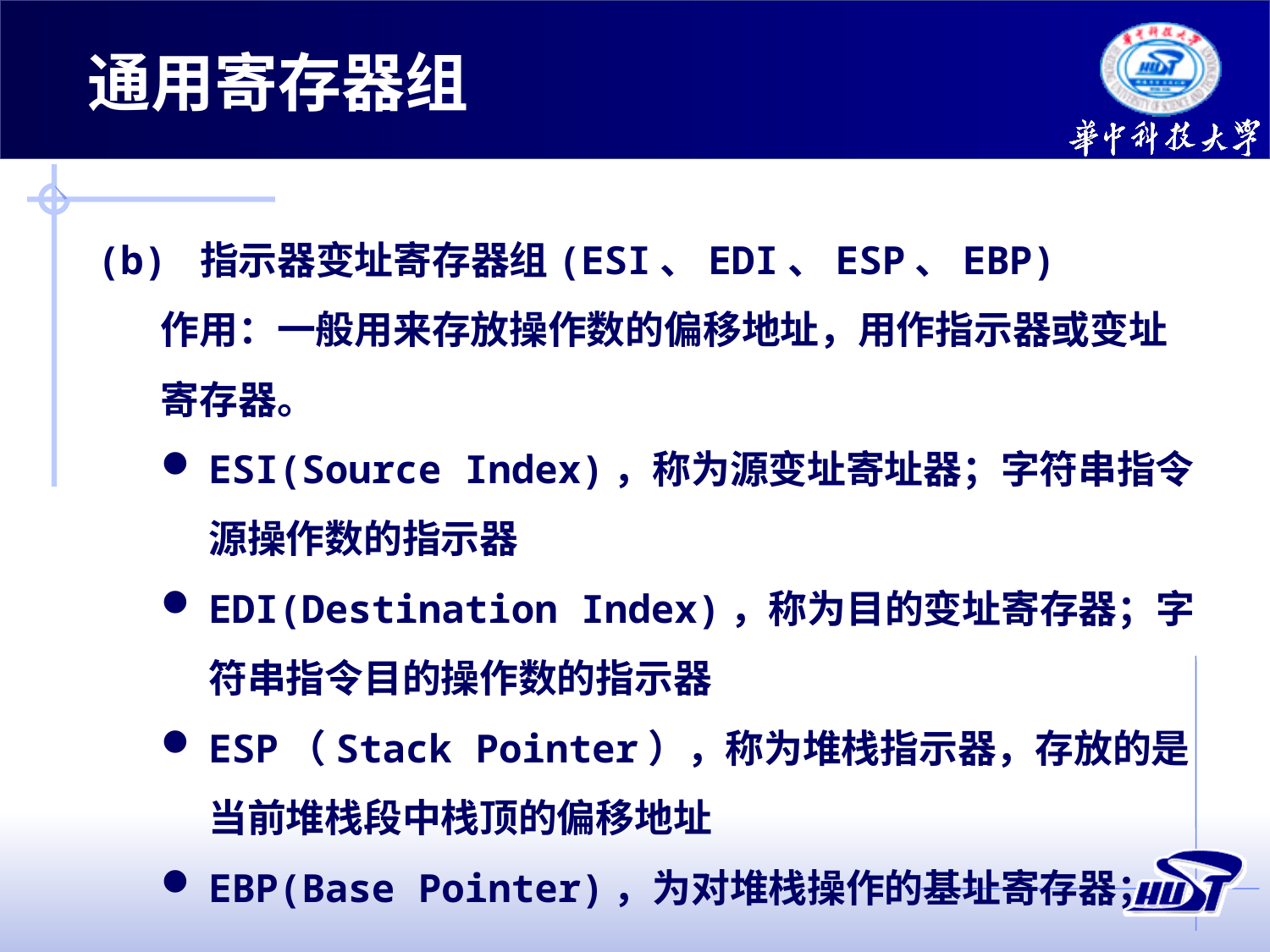

通用寄存器组
(b) 指示器变址寄存器组(ESI、EDI、ESP、EBP)
作用：一般用来存放操作数的偏移地址，用作指示器或变址寄存器。
ESI(Source Index)，称为源变址寄址器；字符串指令源操作数的指示器
EDI(Destination Index)，称为目的变址寄存器；字符串指令目的操作数的指示器
ESP（Stack Pointer），称为堆栈指示器，存放的是当前堆栈段中栈顶的偏移地址
EBP(Base Pointer)，为对堆栈操作的基址寄存器；